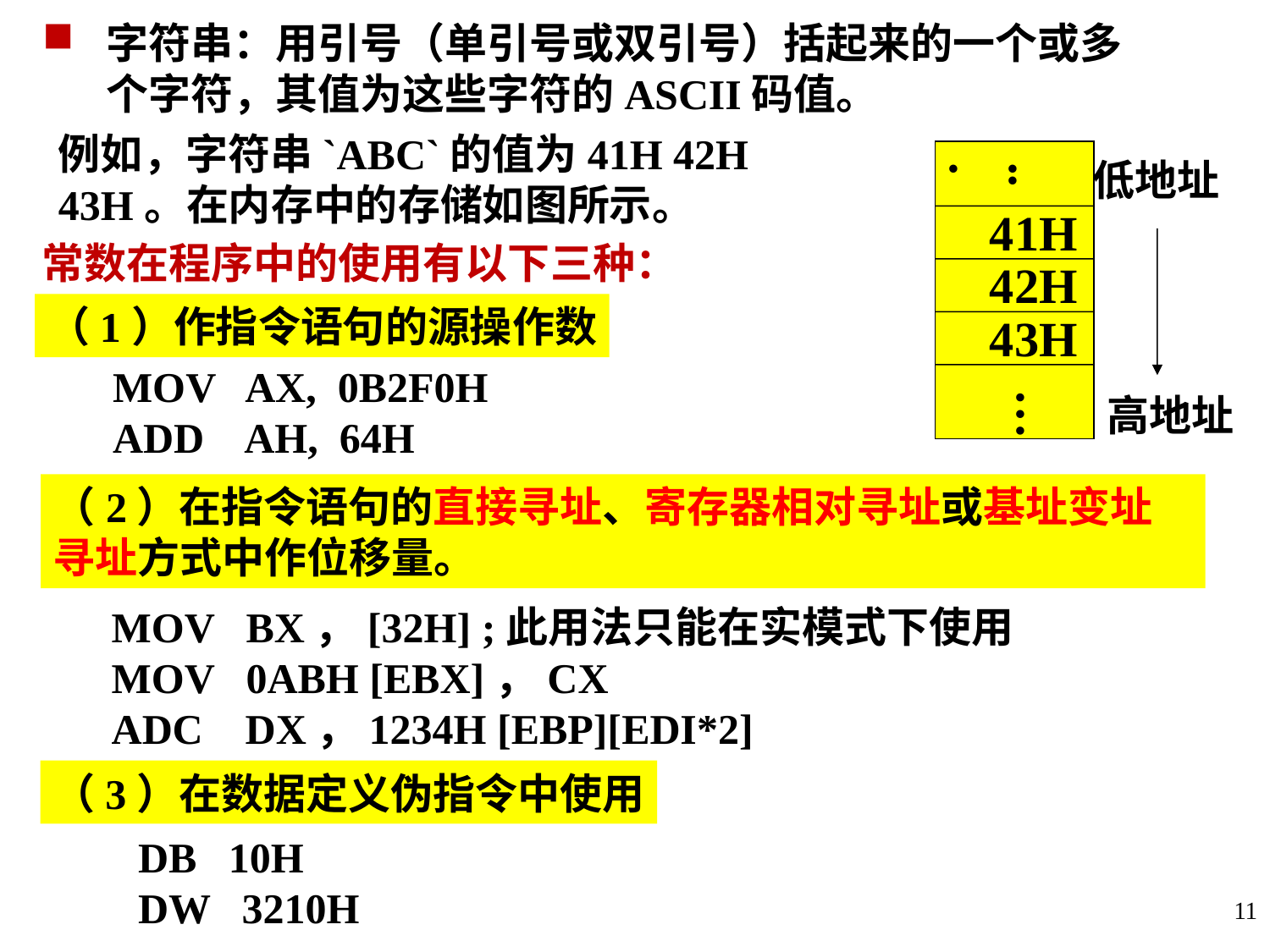

字符串：用引号（单引号或双引号）括起来的一个或多个字符，其值为这些字符的ASCII码值。
例如，字符串`ABC`的值为41H 42H  43H。在内存中的存储如图所示。

低地址
...
41H

42H

43H

…
高地址
常数在程序中的使用有以下三种：
（1）作指令语句的源操作数
MOV   AX,  0B2F0H
ADD    AH,  64H
（2）在指令语句的直接寻址、寄存器相对寻址或基址变址寻址方式中作位移量。
MOV   BX，[32H] ;此用法只能在实模式下使用
MOV   0ABH [EBX]，CX
ADC    DX，1234H [EBP][EDI*2]
（3）在数据定义伪指令中使用
DB   10H
DW   3210H
11